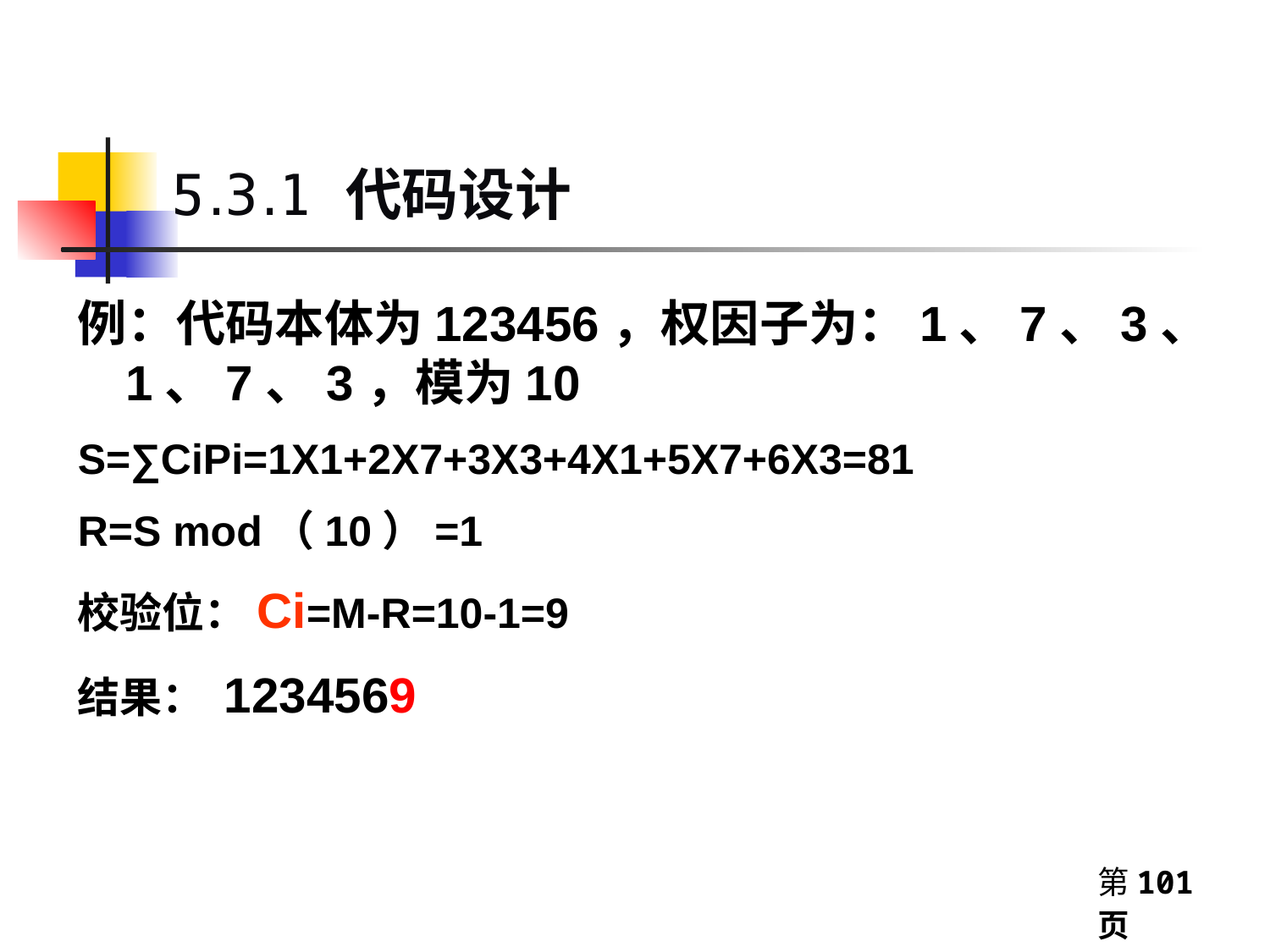

# 5.3.1 代码设计
例：代码本体为123456，权因子为：1、7、3、1、7、3，模为10
S=∑CiPi=1X1+2X7+3X3+4X1+5X7+6X3=81
R=S mod（10）=1
校验位：Ci=M-R=10-1=9
结果： 1234569